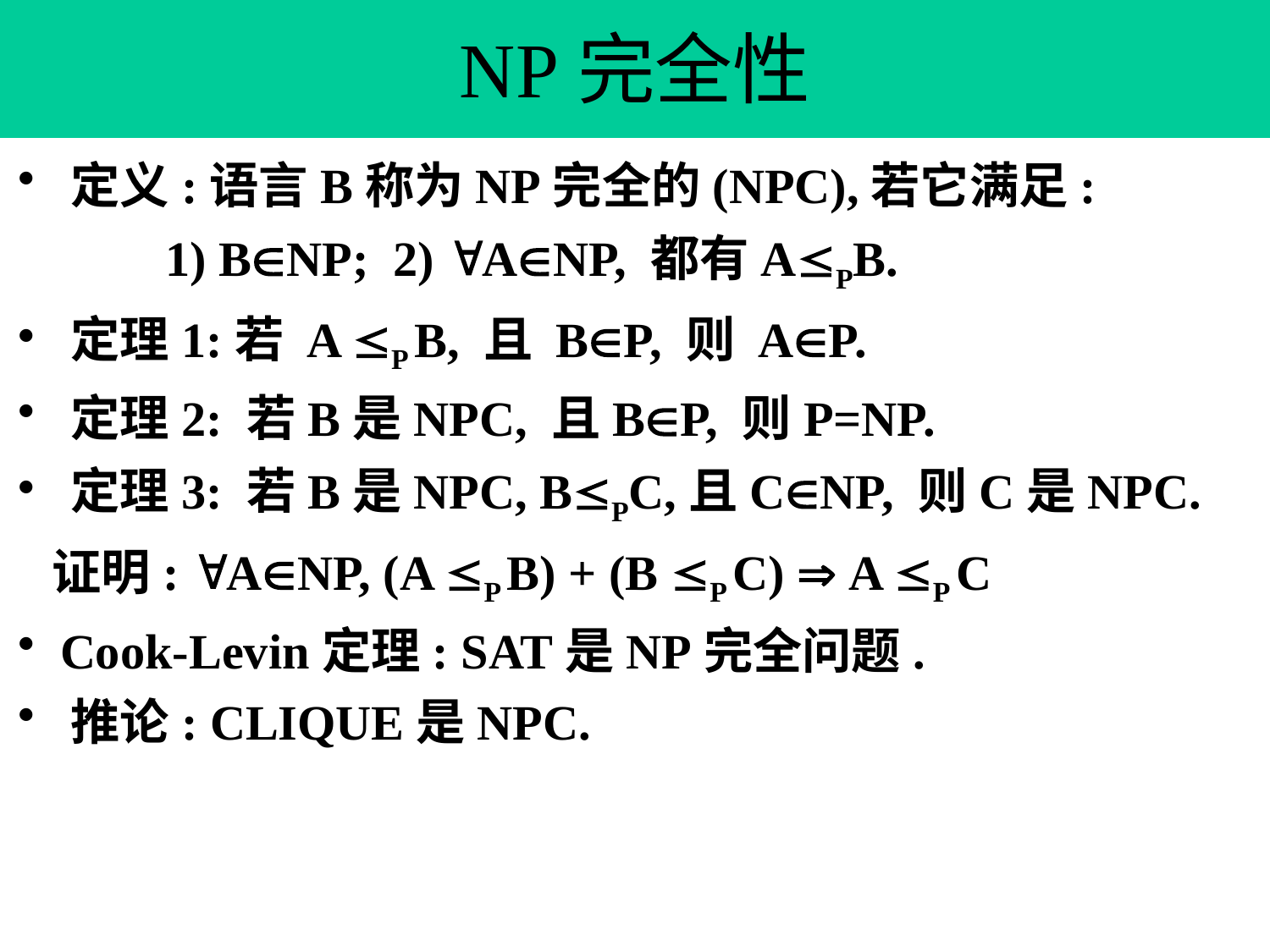

# NP完全性
 定义:语言B称为NP完全的(NPC),若它满足:
            1) B∈NP;  2) ∀A∈NP, 都有A≤PB.
 定理1:若 A ≤P B, 且 B∈P, 则 A∈P.
 定理2: 若B是NPC, 且B∈P, 则P=NP.
 定理3: 若B是NPC, B≤PC,且C∈NP, 则C是NPC.
  证明: ∀A∈NP, (A ≤P B) + (B ≤P C) ⇒ A ≤P C
 Cook-Levin定理: SAT是NP完全问题.
 推论: CLIQUE是NPC.